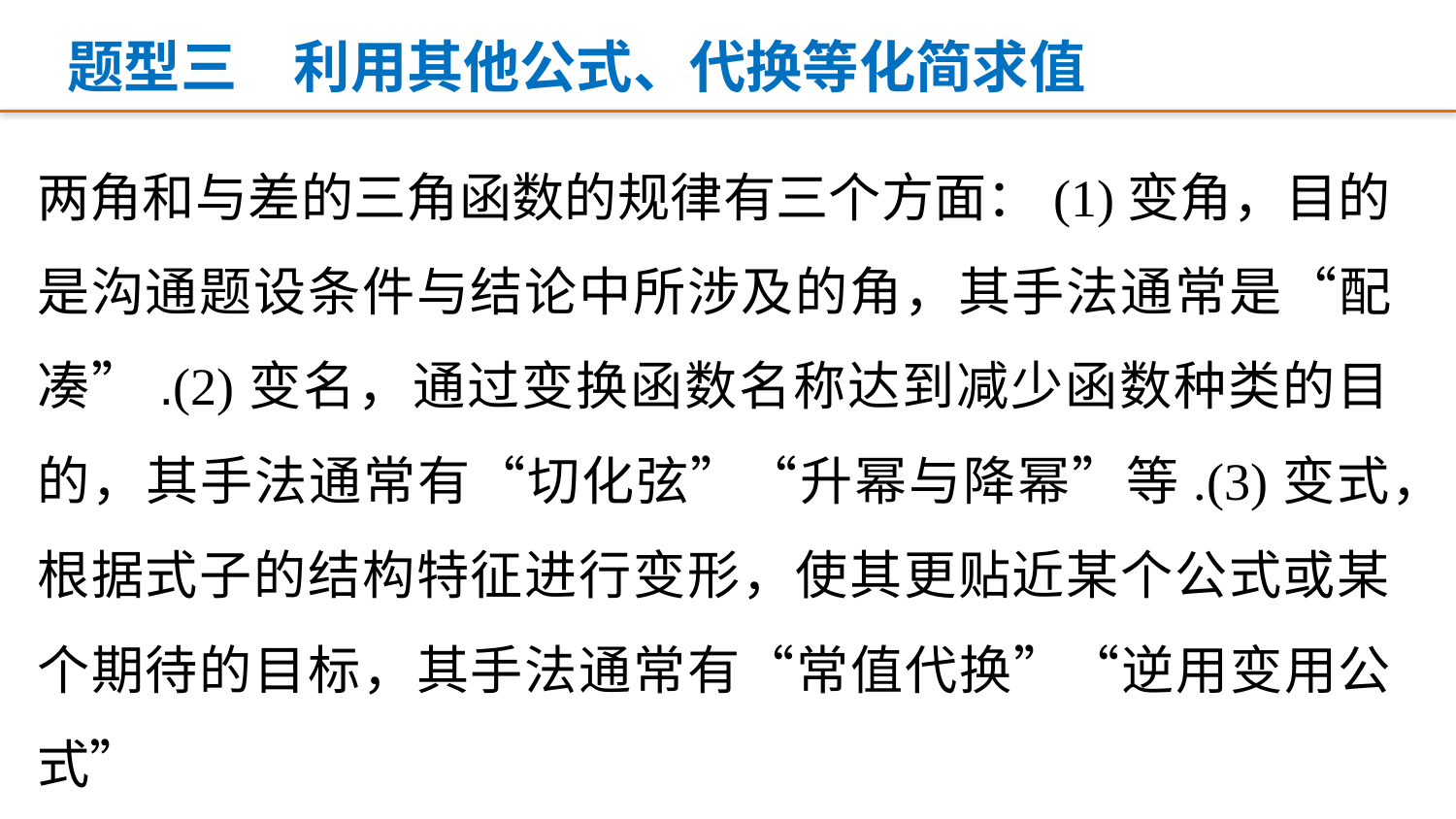

题型三　利用其他公式、代换等化简求值
两角和与差的三角函数的规律有三个方面：(1)变角，目的是沟通题设条件与结论中所涉及的角，其手法通常是“配凑”.(2)变名，通过变换函数名称达到减少函数种类的目的，其手法通常有“切化弦”“升幂与降幂”等.(3)变式，根据式子的结构特征进行变形，使其更贴近某个公式或某个期待的目标，其手法通常有“常值代换”“逆用变用公式”
“通分与约分”“分解与组合”“配方与平方”等.